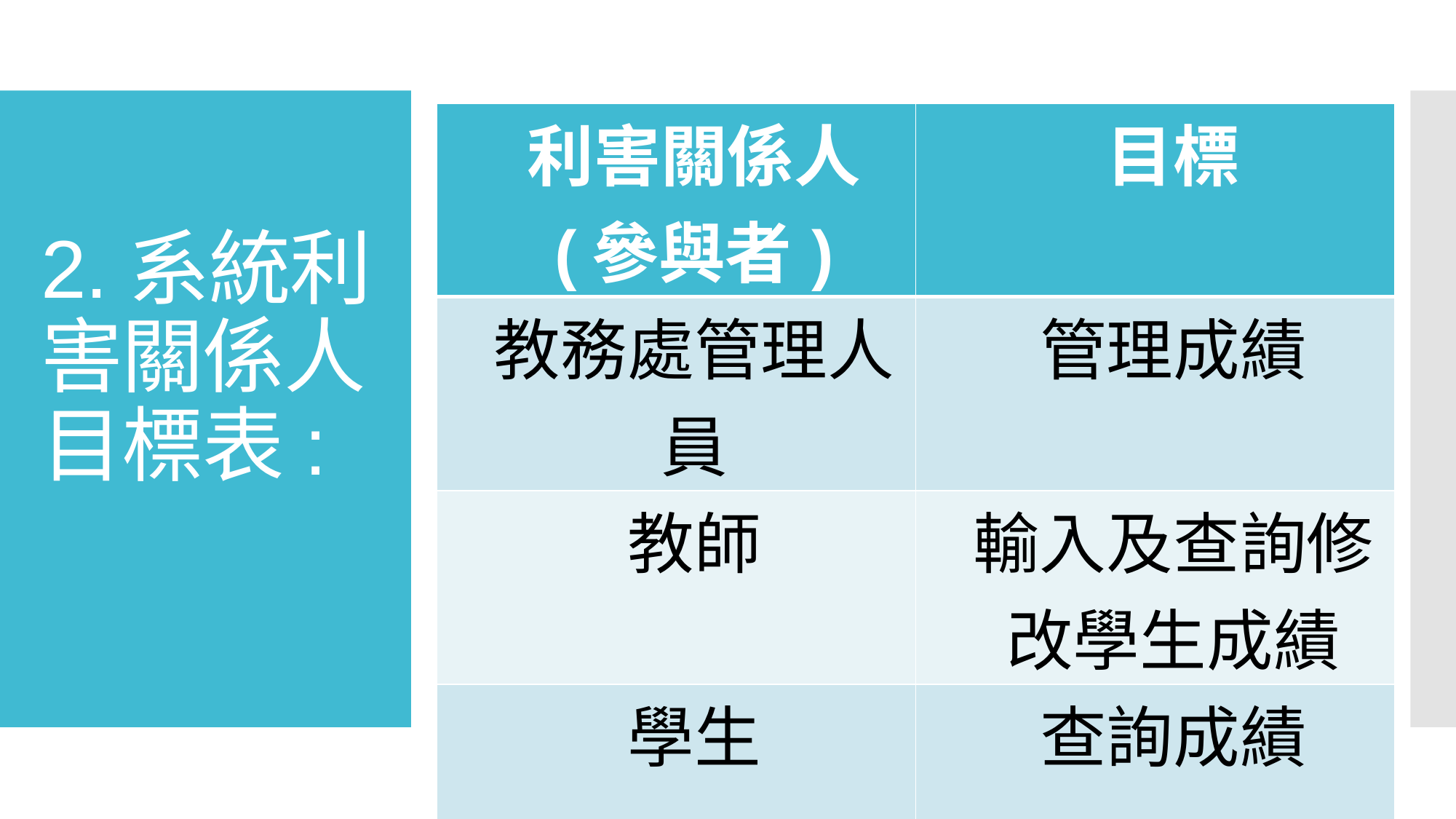

| 利害關係人 (參與者) | 目標 |
| --- | --- |
| 教務處管理人員 | 管理成績 |
| 教師 | 輸入及查詢修改學生成績 |
| 學生 | 查詢成績 |

# 2.系統利害關係人目標表: